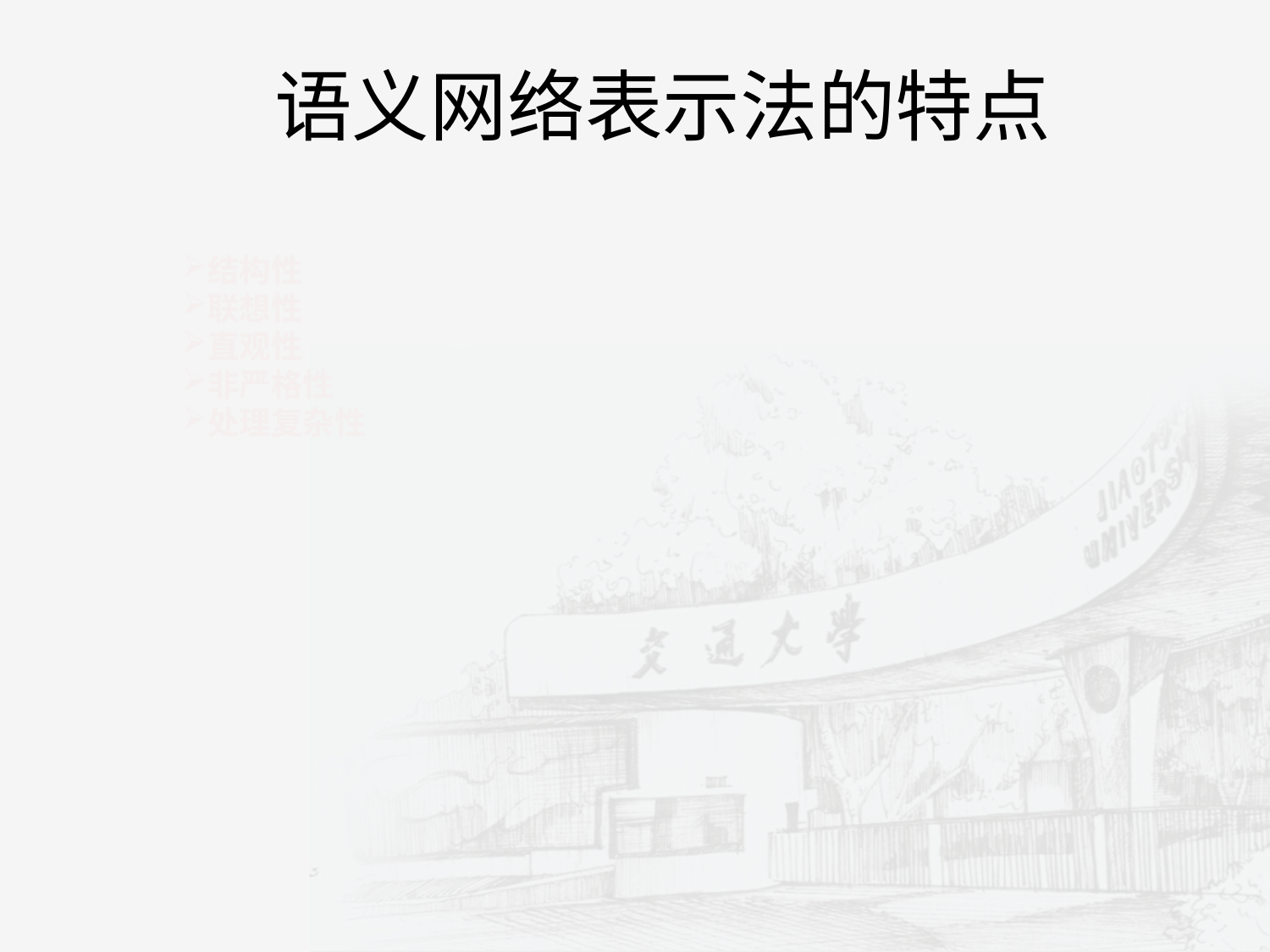

语义网络表示法的特点
结构性
联想性
直观性
非严格性
处理复杂性
39